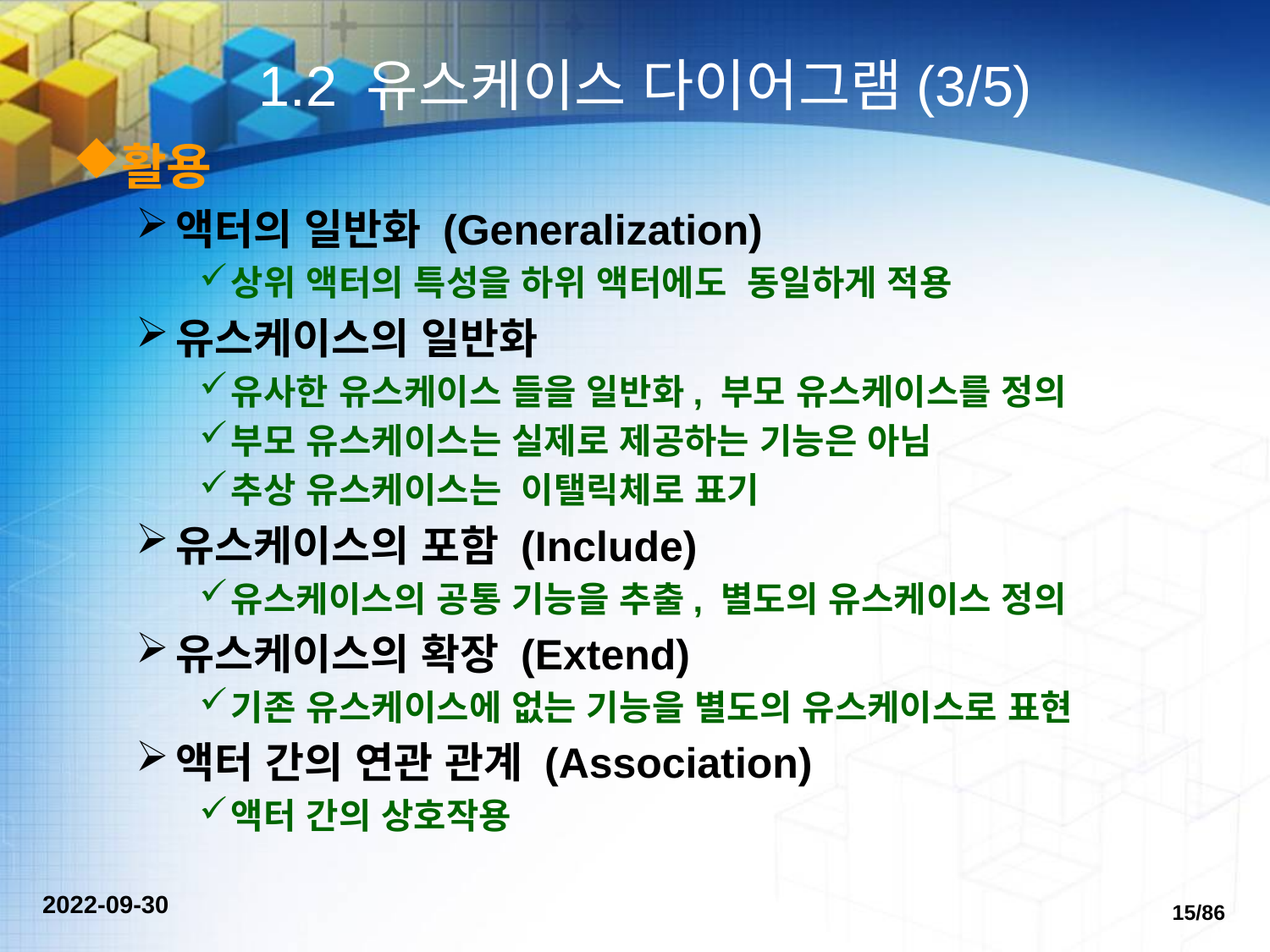

# 1.2 유스케이스 다이어그램(3/5)
활용
액터의 일반화 (Generalization)
상위 액터의 특성을 하위 액터에도  동일하게 적용
유스케이스의 일반화
유사한 유스케이스 들을 일반화, 부모 유스케이스를 정의
부모 유스케이스는 실제로 제공하는 기능은 아님
추상 유스케이스는  이탤릭체로 표기
유스케이스의 포함 (Include)
유스케이스의 공통 기능을 추출, 별도의 유스케이스 정의
유스케이스의 확장 (Extend)
기존 유스케이스에 없는 기능을 별도의 유스케이스로 표현
액터 간의 연관 관계 (Association)
액터 간의 상호작용
2022-09-30
15/86